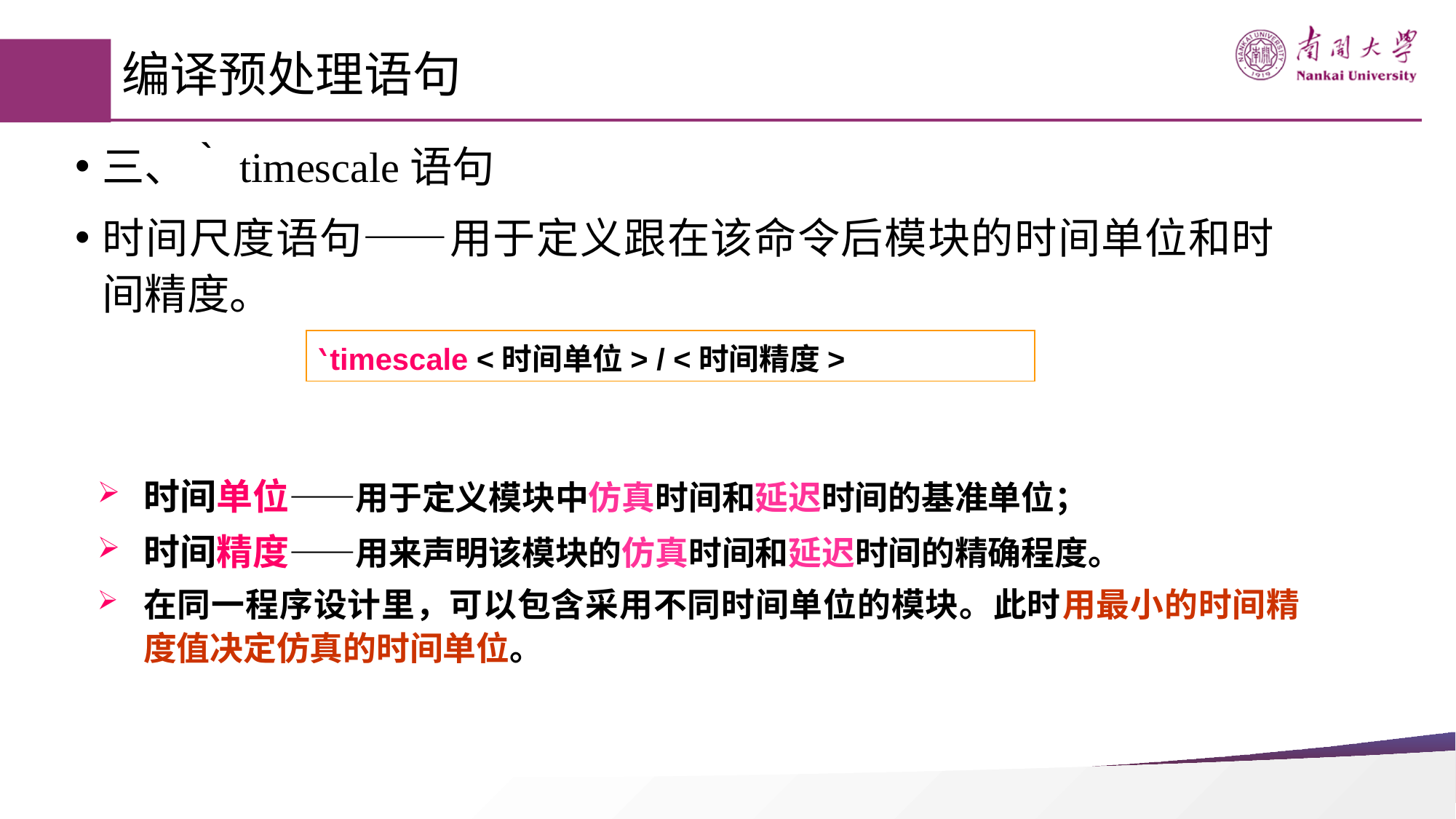

# 编译预处理语句
三、‵timescale语句
时间尺度语句——用于定义跟在该命令后模块的时间单位和时间精度。
‵timescale <时间单位> / <时间精度>
时间单位——用于定义模块中仿真时间和延迟时间的基准单位；
时间精度——用来声明该模块的仿真时间和延迟时间的精确程度。
在同一程序设计里，可以包含采用不同时间单位的模块。此时用最小的时间精度值决定仿真的时间单位。